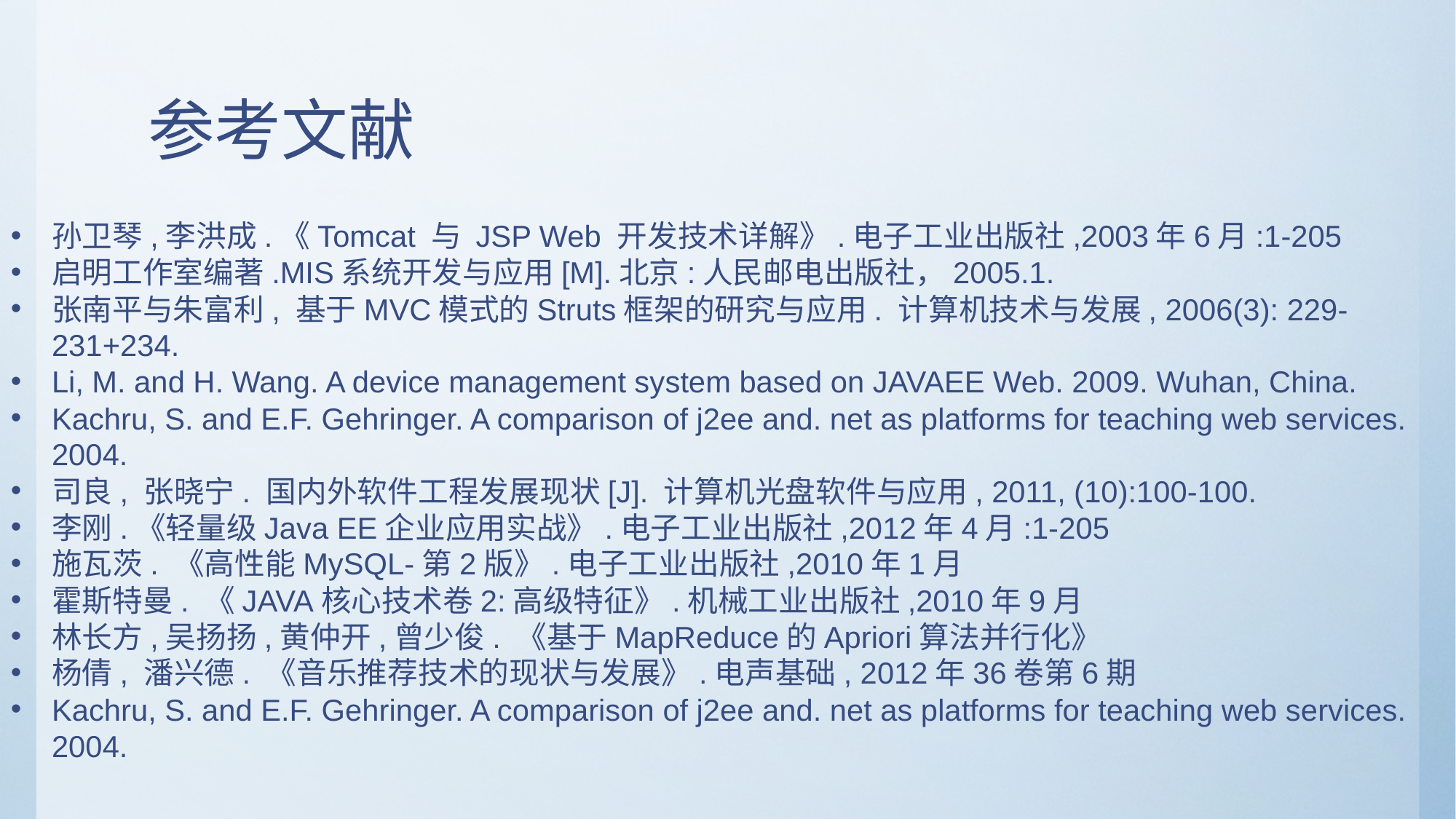

# 参考文献
孙卫琴,李洪成.《Tomcat 与 JSP Web 开发技术详解》.电子工业出版社,2003年6月:1-205
启明工作室编著.MIS系统开发与应用[M].北京:人民邮电出版社，2005.1.
张南平与朱富利, 基于MVC模式的Struts框架的研究与应用. 计算机技术与发展, 2006(3): 229-231+234.
Li, M. and H. Wang. A device management system based on JAVAEE Web. 2009. Wuhan, China.
Kachru, S. and E.F. Gehringer. A comparison of j2ee and. net as platforms for teaching web services. 2004.
司良, 张晓宁. 国内外软件工程发展现状[J]. 计算机光盘软件与应用, 2011, (10):100-100.
李刚.《轻量级Java EE企业应用实战》.电子工业出版社,2012年4月:1-205
施瓦茨. 《高性能MySQL-第2版》.电子工业出版社,2010年1月
霍斯特曼. 《JAVA核心技术卷2:高级特征》.机械工业出版社,2010年9月
林长方,吴扬扬,黄仲开,曾少俊. 《基于MapReduce的Apriori算法并行化》
杨倩, 潘兴德. 《音乐推荐技术的现状与发展》.电声基础, 2012年36卷第6期
Kachru, S. and E.F. Gehringer. A comparison of j2ee and. net as platforms for teaching web services. 2004.